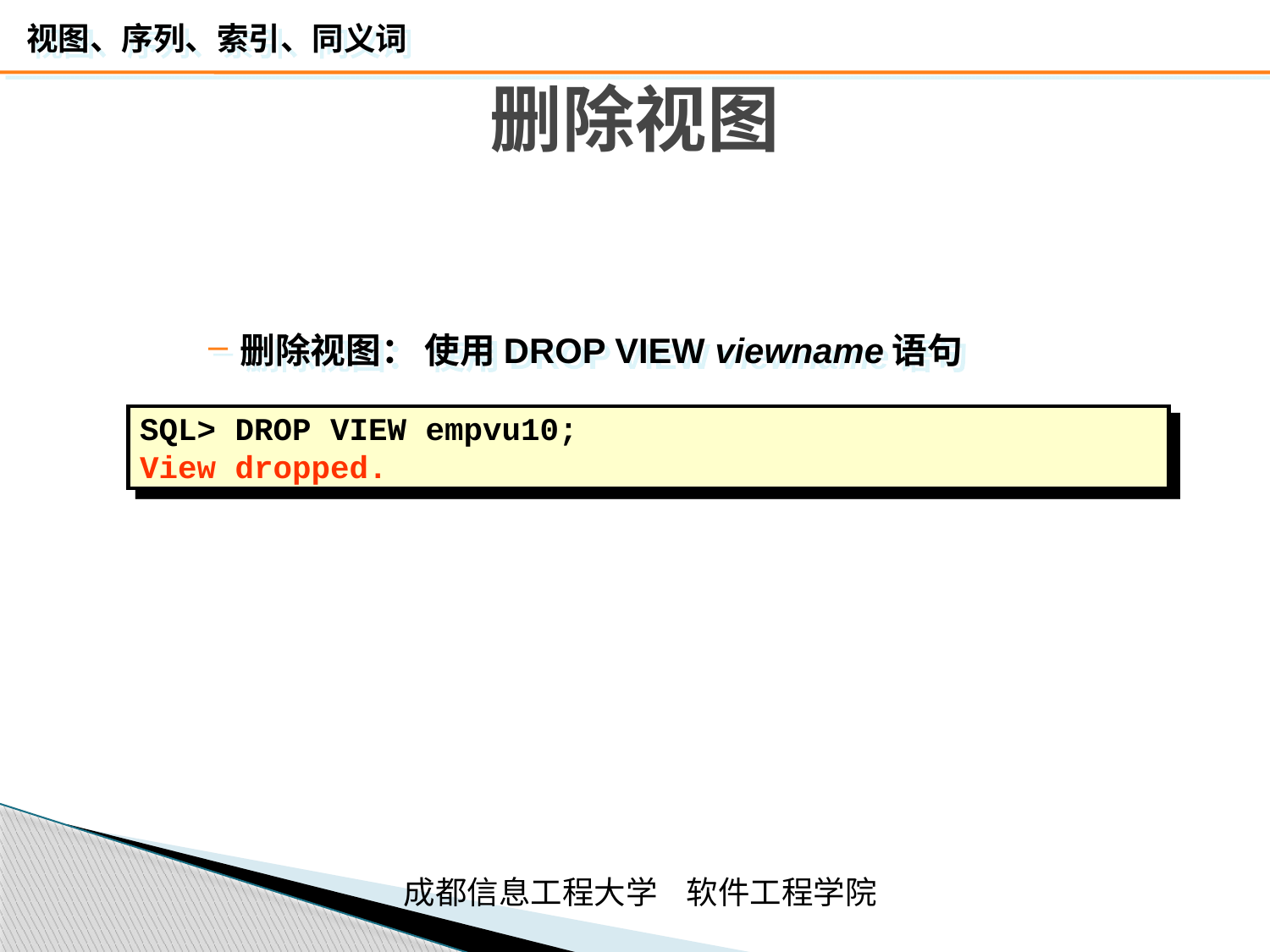

# 删除视图
删除视图： 使用DROP VIEW viewname语句
SQL> DROP VIEW empvu10;
View dropped.